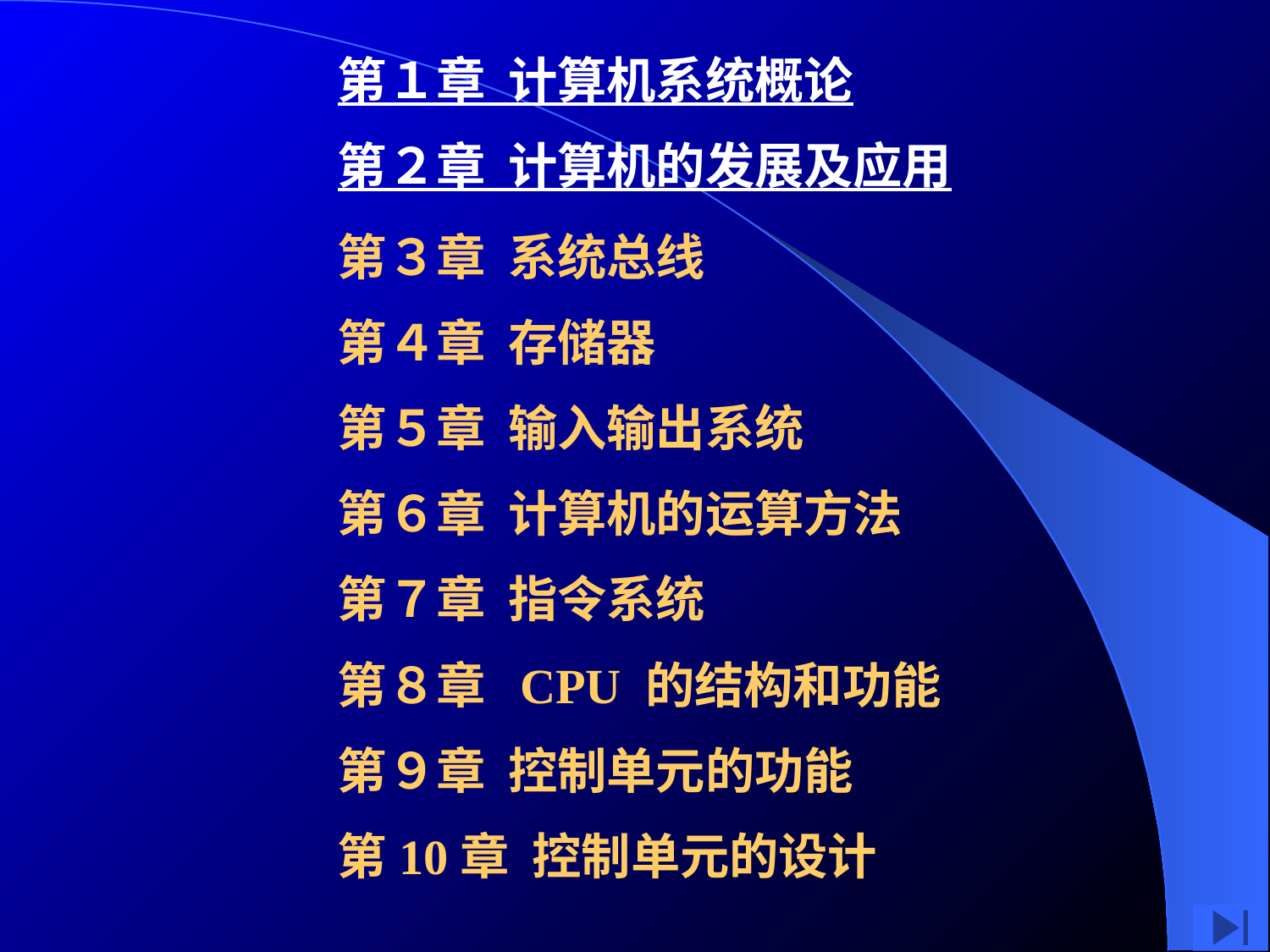

# 第１章  计算机系统概论
第２章  计算机的发展及应用
第３章  系统总线
第４章  存储器
第５章  输入输出系统
第６章  计算机的运算方法
第７章  指令系统
第８章  CPU 的结构和功能
第９章  控制单元的功能
第10章  控制单元的设计